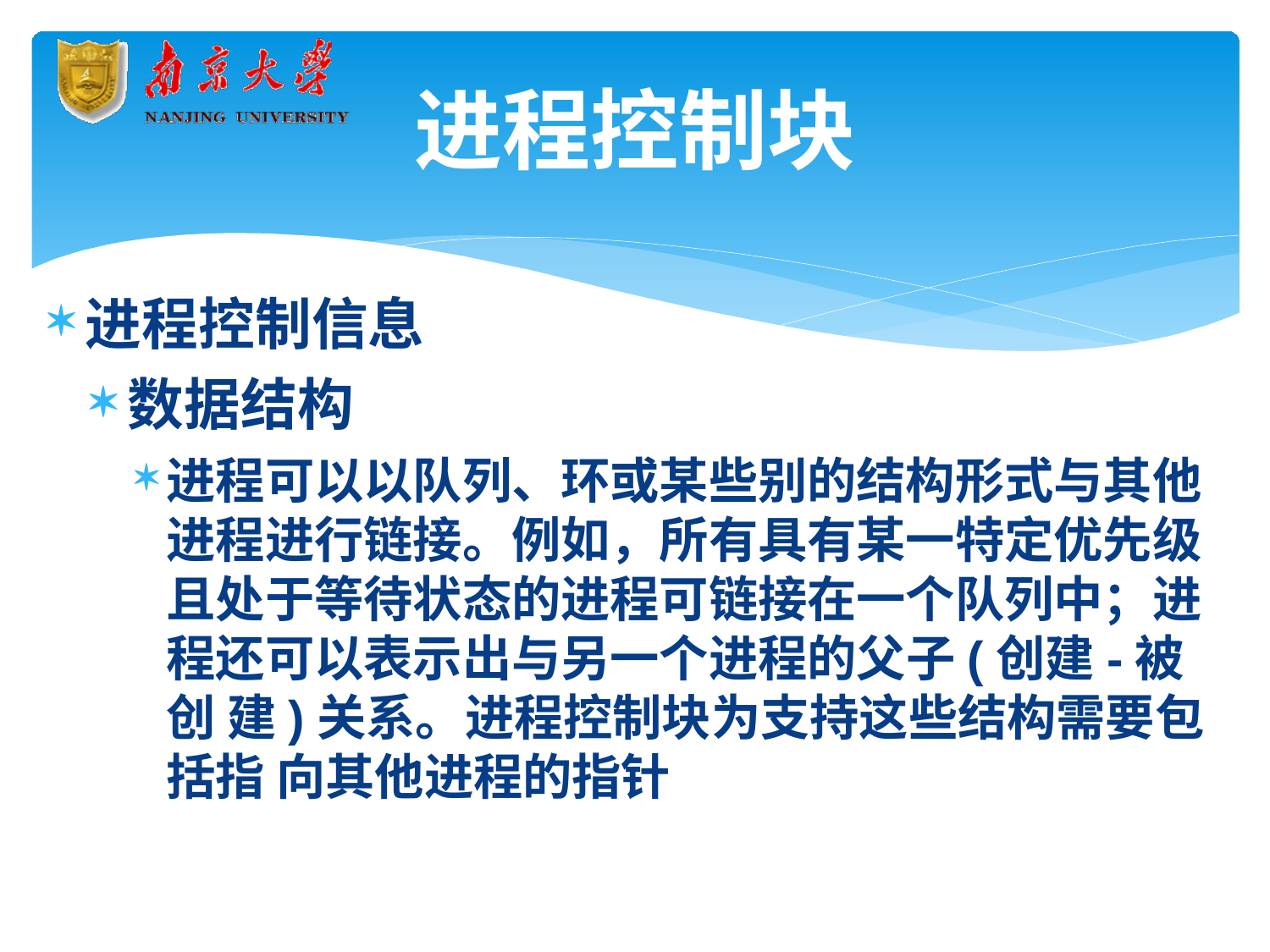

# 进程控制块

进程控制信息
数据结构
进程可以以队列、环或某些别的结构形式与其他 进程进行链接。例如，所有具有某一特定优先级 且处于等待状态的进程可链接在一个队列中；进 程还可以表示出与另一个进程的父子(创建-被创 建)关系。进程控制块为支持这些结构需要包括指 向其他进程的指针